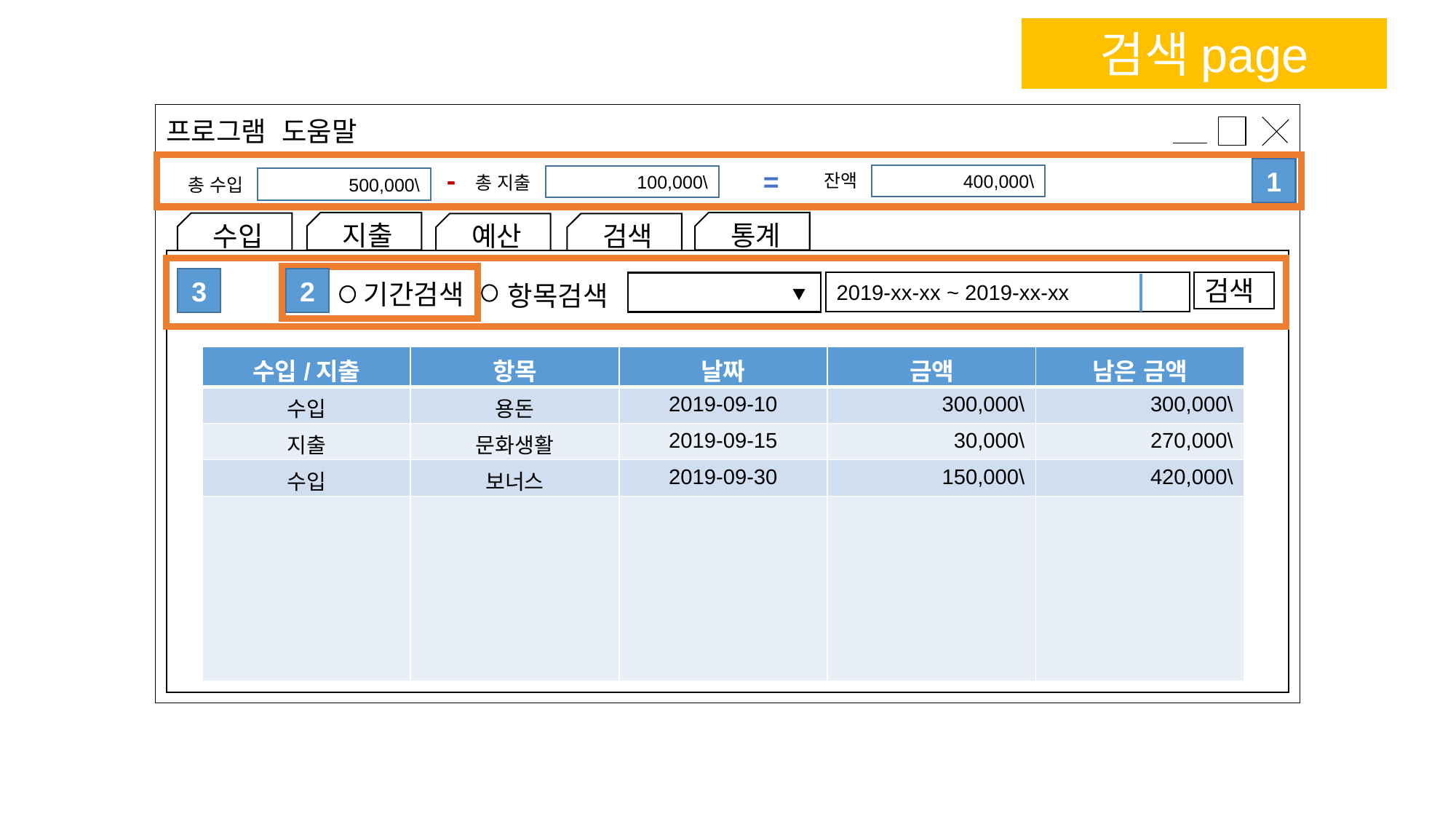

검색page

1

3
2
2019-xx-xx ~ 2019-xx-xx
기간검색

검색

항목검색

| 수입/지출 | 항목 | 날짜 | 금액 | 남은 금액 |
| --- | --- | --- | --- | --- |
| 수입 | 용돈 | 2019-09-10 | 300,000\ | 300,000\ |
| 지출 | 문화생활 | 2019-09-15 | 30,000\ | 270,000\ |
| 수입 | 보너스 | 2019-09-30 | 150,000\ | 420,000\ |
|  |  |  |  |  |